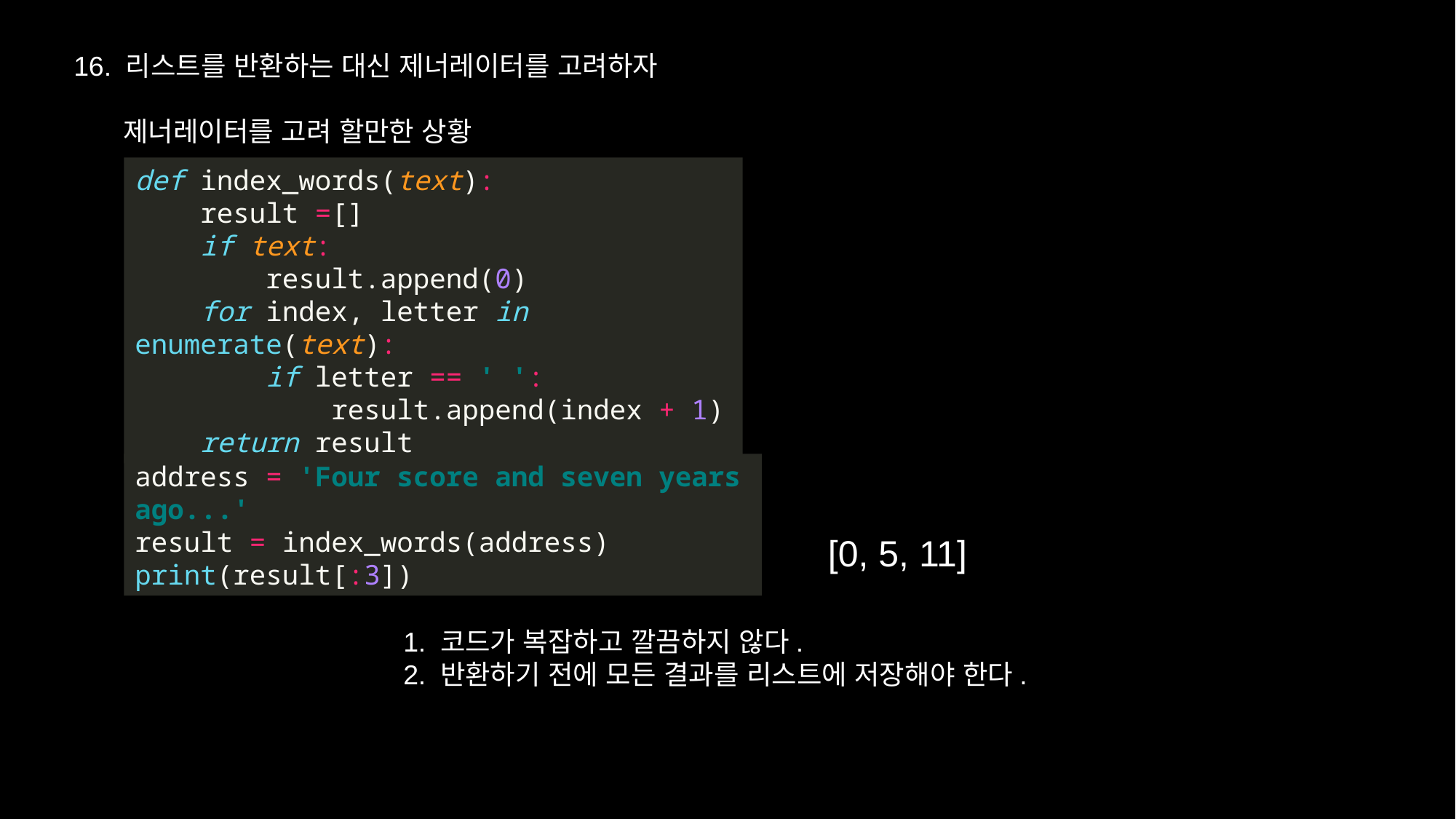

16. 리스트를 반환하는 대신 제너레이터를 고려하자
제너레이터를 고려 할만한 상황
def index_words(text):
    result =[]
    if text:
        result.append(0)
    for index, letter in enumerate(text):
        if letter == ' ':
            result.append(index + 1)
    return result
address = 'Four score and seven years ago...'
result = index_words(address)
print(result[:3])
[0, 5, 11]
1. 코드가 복잡하고 깔끔하지 않다.
2. 반환하기 전에 모든 결과를 리스트에 저장해야 한다.